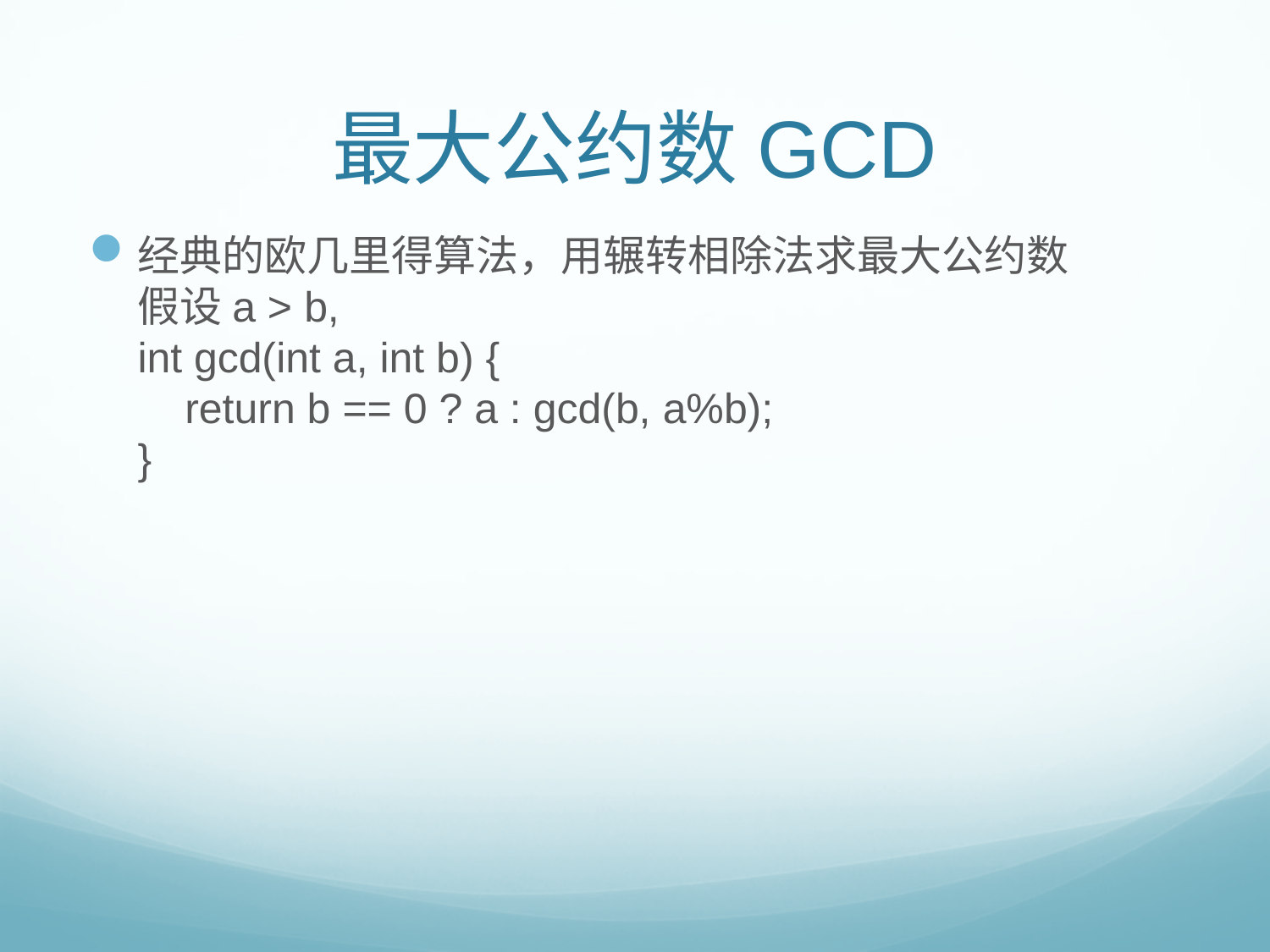

# 最大公约数GCD
经典的欧几里得算法，用辗转相除法求最大公约数
假设a > b,
int gcd(int a, int b) {
    return b == 0 ? a : gcd(b, a%b);
}